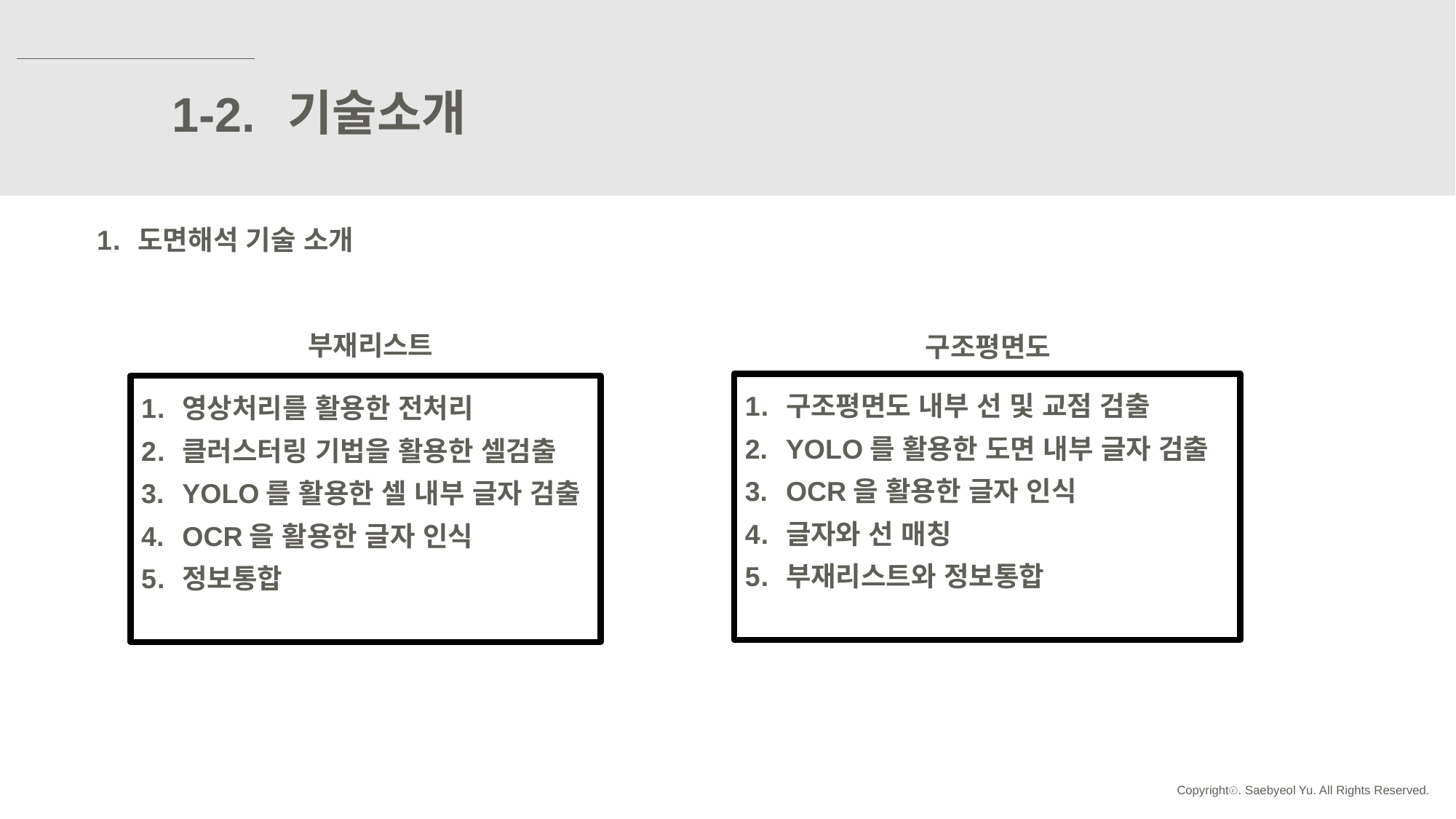

기술소개
1-2.
도면해석 기술 소개

   부재리스트

구조평면도

구조평면도 내부 선 및 교점 검출
YOLO를 활용한 도면 내부 글자 검출
OCR을 활용한 글자 인식
글자와 선 매칭
부재리스트와 정보통합

영상처리를 활용한 전처리
클러스터링 기법을 활용한 셀검출
YOLO를 활용한 셀 내부 글자 검출
OCR을 활용한 글자 인식
정보통합